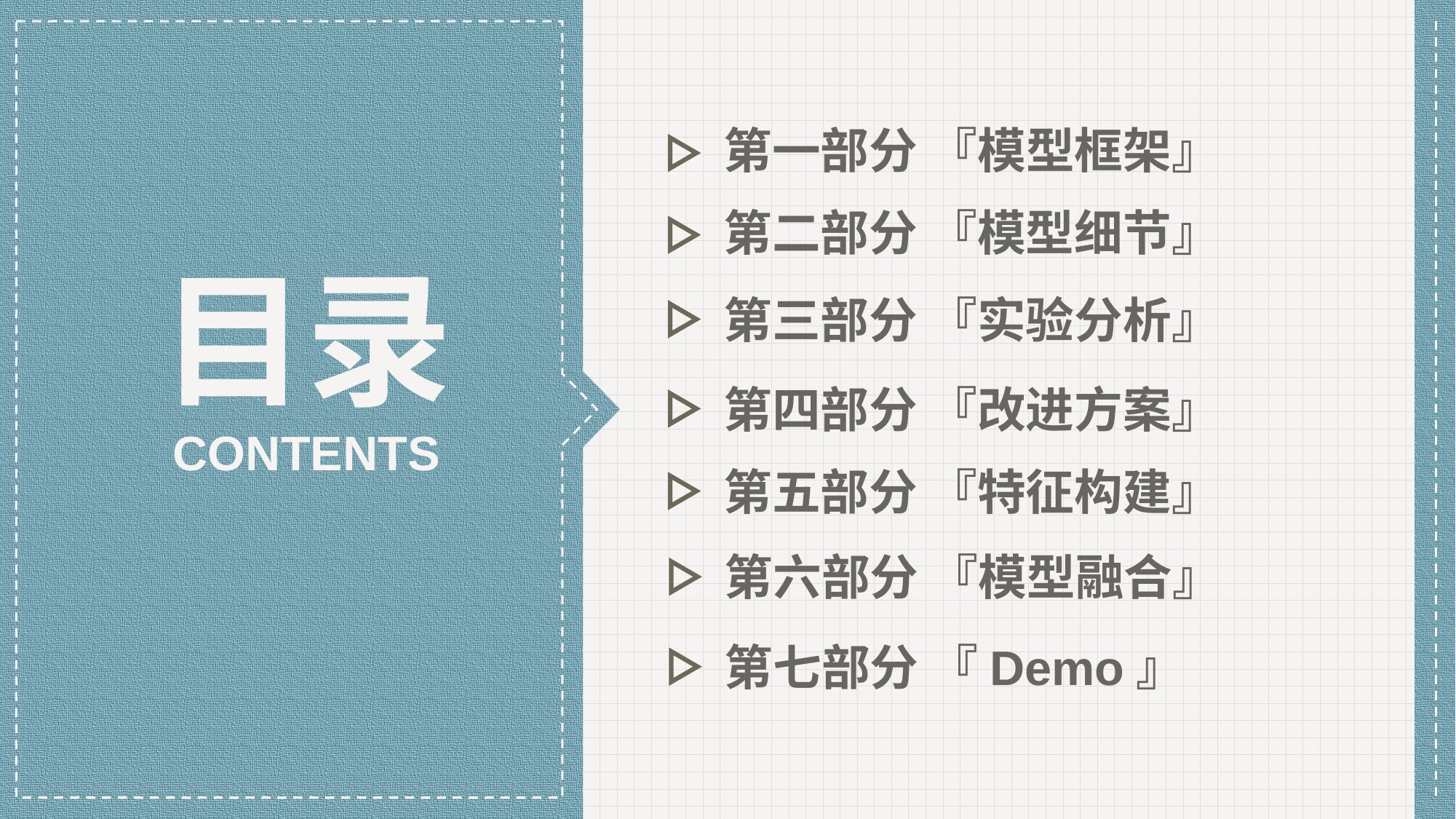

第一部分 『模型框架』

第二部分 『模型细节』

目录
第三部分 『实验分析』

第四部分 『改进方案』

CONTENTS
第五部分 『特征构建』

第六部分 『模型融合』

第七部分 『Demo』